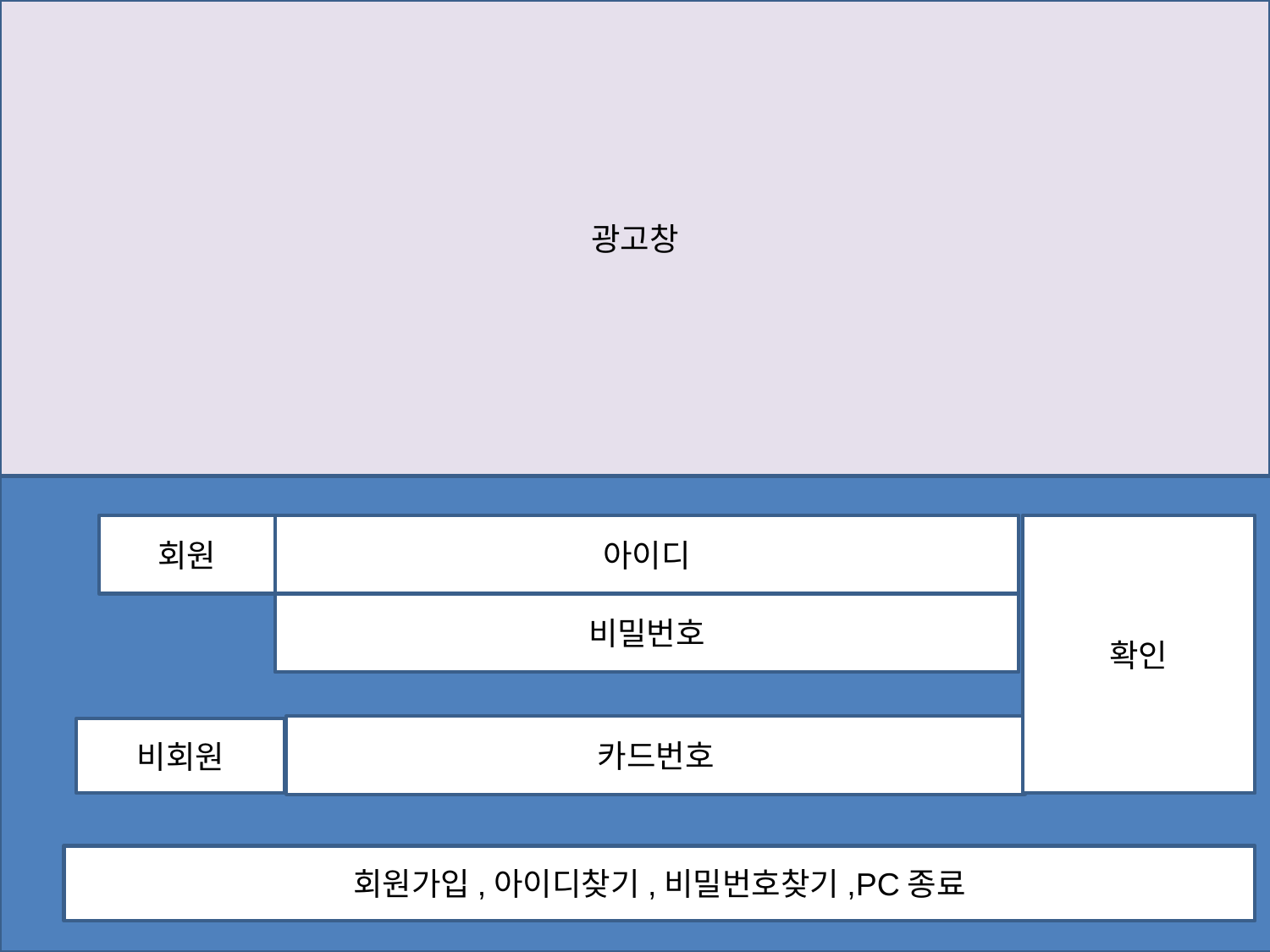

광고창

회원
아이디
확인
비밀번호
카드번호
비회원
회원가입,아이디찾기,비밀번호찾기,PC종료